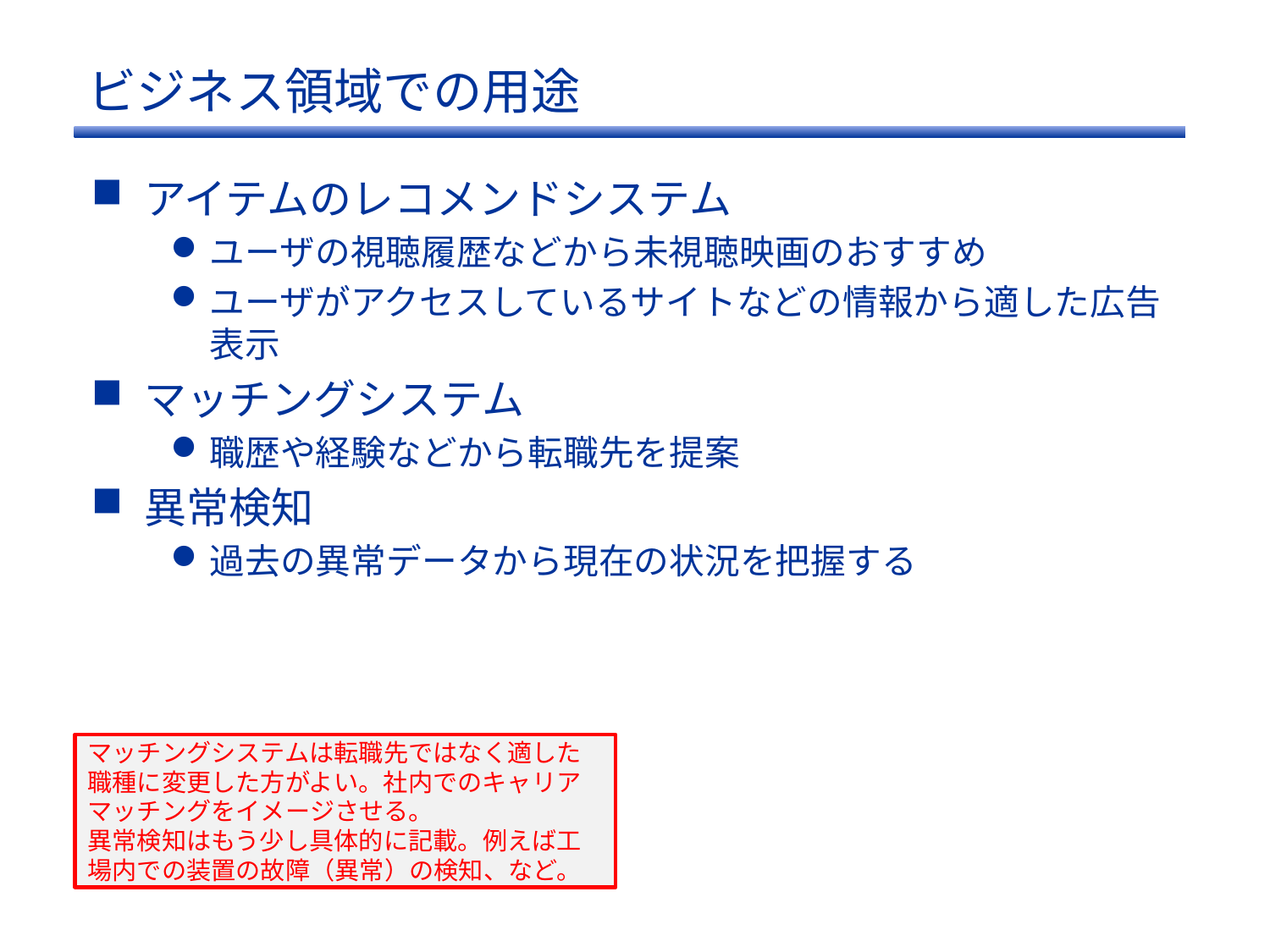

# ビジネス領域での用途
アイテムのレコメンドシステム
ユーザの視聴履歴などから未視聴映画のおすすめ
ユーザがアクセスしているサイトなどの情報から適した広告表示
マッチングシステム
職歴や経験などから転職先を提案
異常検知
過去の異常データから現在の状況を把握する
マッチングシステムは転職先ではなく適した職種に変更した方がよい。社内でのキャリアマッチングをイメージさせる。
異常検知はもう少し具体的に記載。例えば工場内での装置の故障（異常）の検知、など。